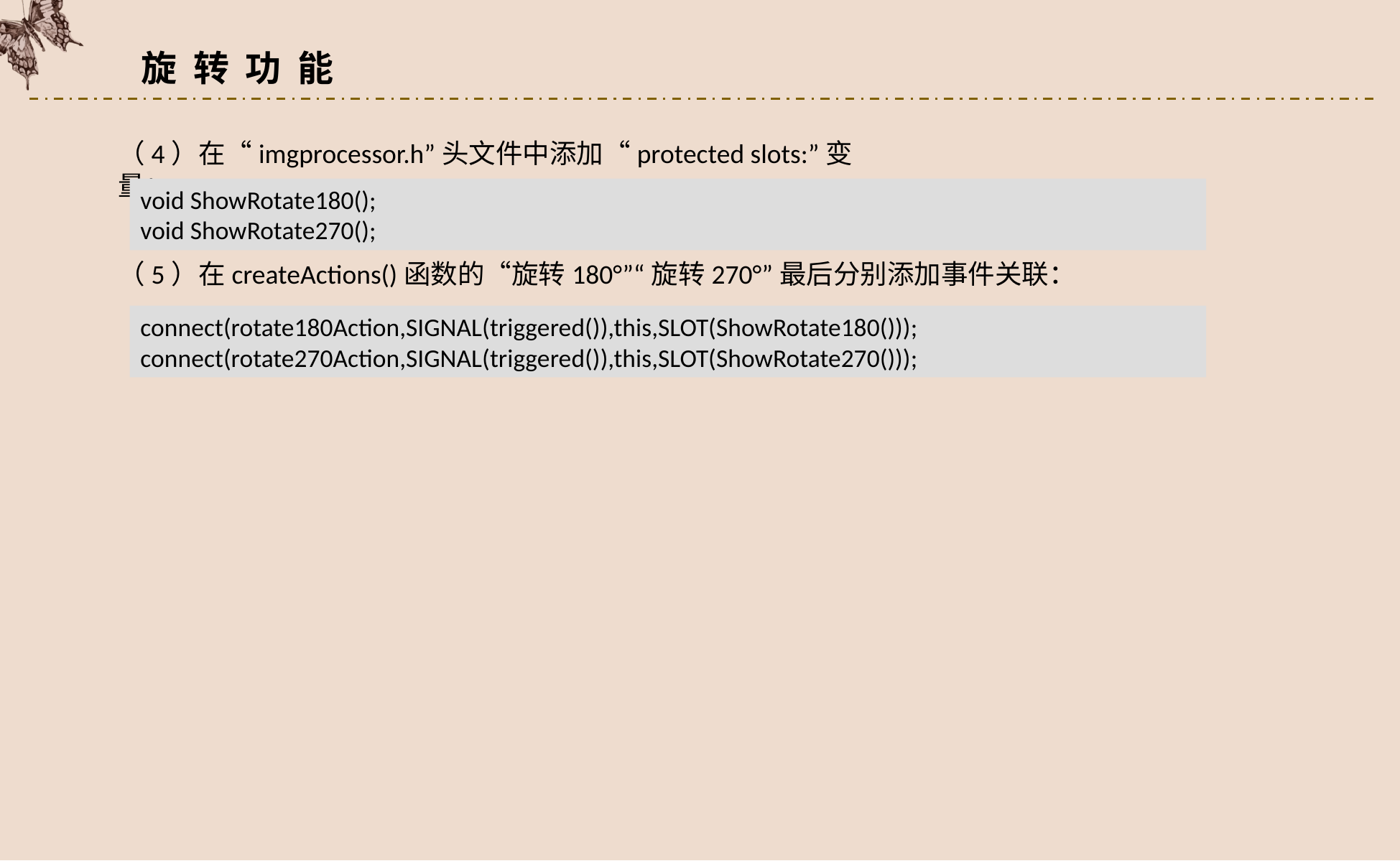

旋  转  功  能
（4）在“imgprocessor.h”头文件中添加“protected slots:”变量：
void ShowRotate180();
void ShowRotate270();
（5）在createActions()函数的“旋转180°”“旋转270°”最后分别添加事件关联：
connect(rotate180Action,SIGNAL(triggered()),this,SLOT(ShowRotate180()));
connect(rotate270Action,SIGNAL(triggered()),this,SLOT(ShowRotate270()));